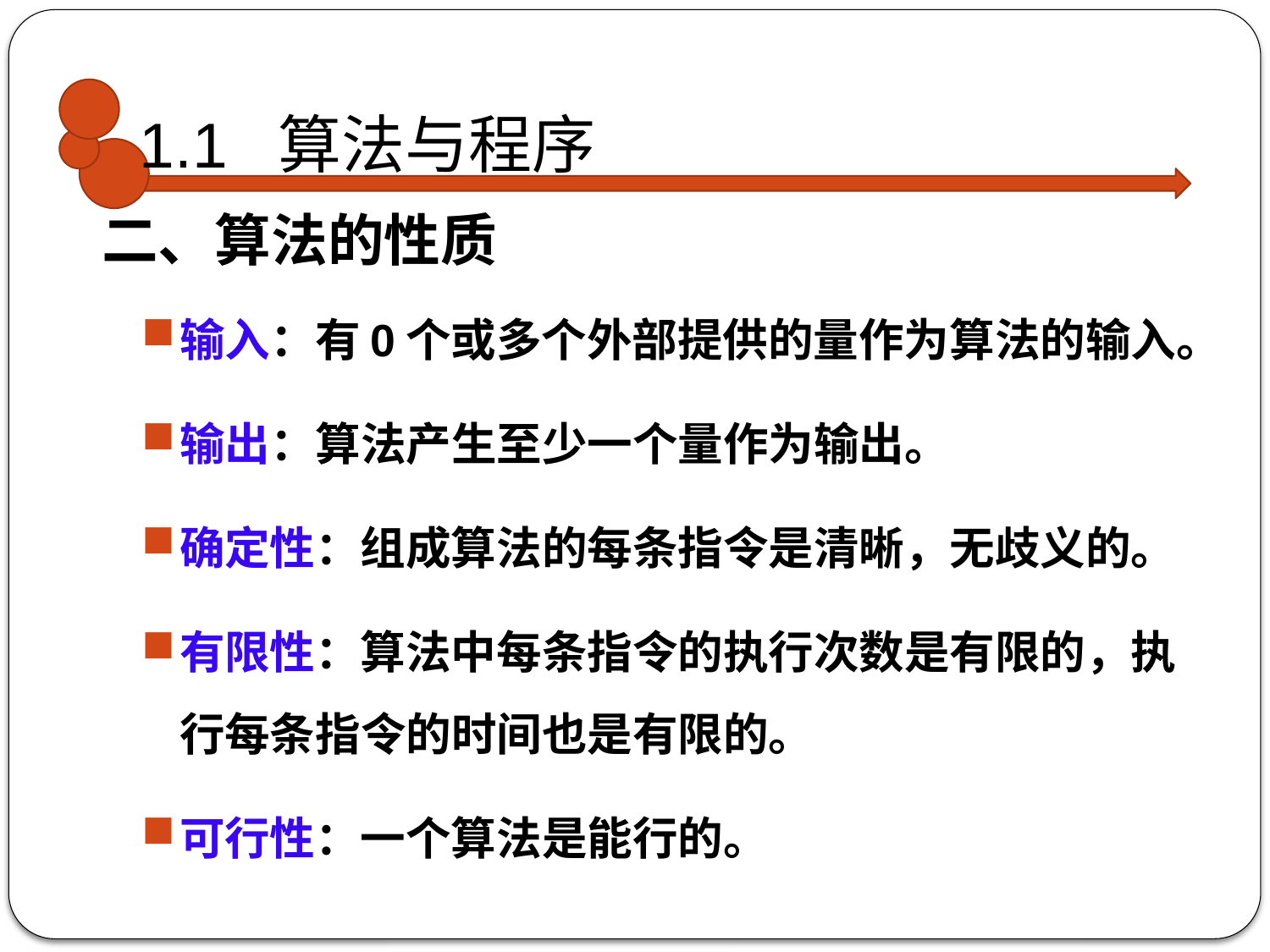

1.1  算法与程序
二、算法的性质
输入：有0个或多个外部提供的量作为算法的输入。
输出：算法产生至少一个量作为输出。
确定性：组成算法的每条指令是清晰，无歧义的。
有限性：算法中每条指令的执行次数是有限的，执行每条指令的时间也是有限的。
可行性：一个算法是能行的。